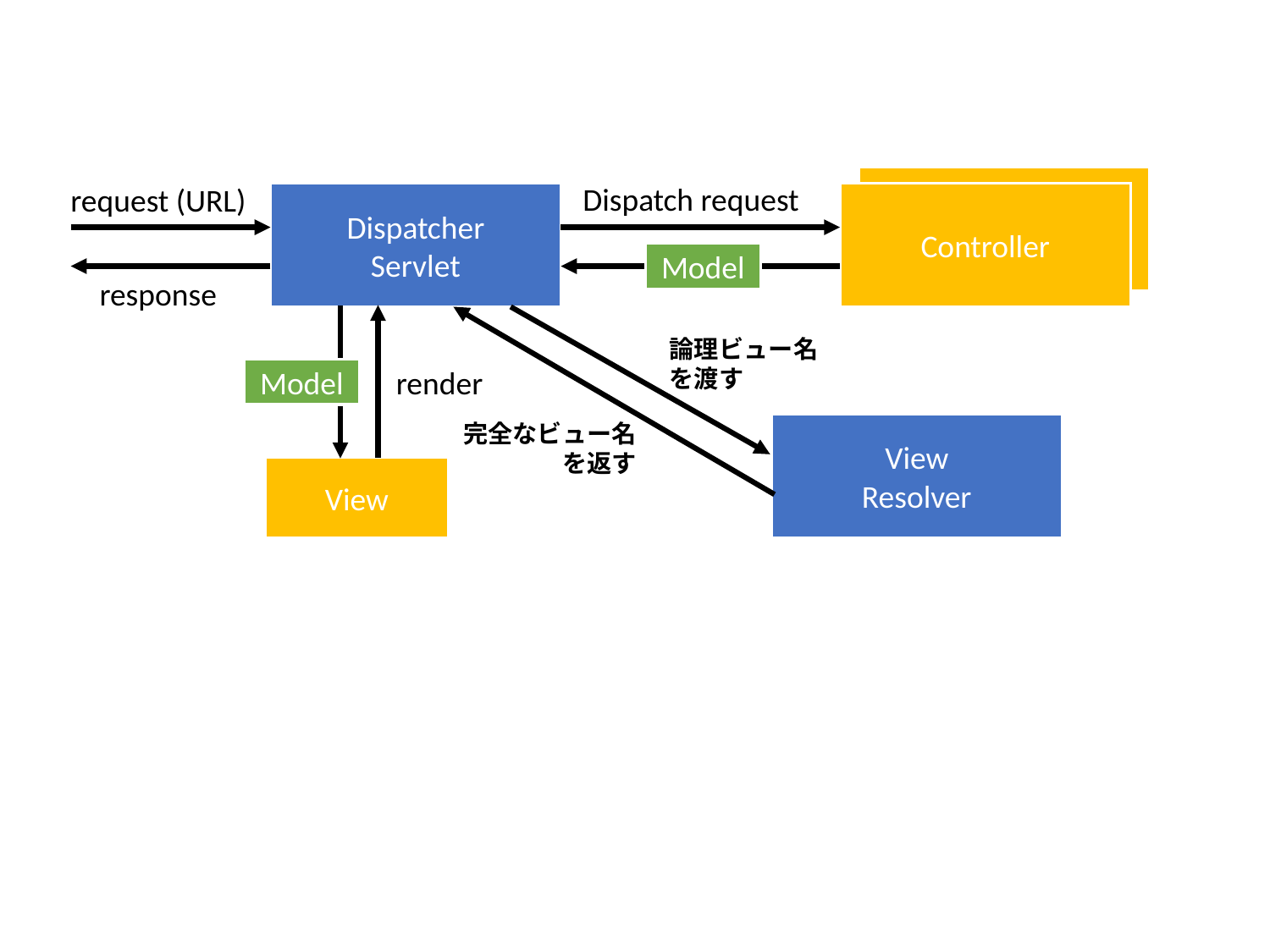

Dispatcher
Servlet
Dispatch request
request (URL)
Dispatcher
Servlet
Controller
Model
response
論理ビュー名
を渡す
render
Model
完全なビュー名
を返す
View
Resolver
View